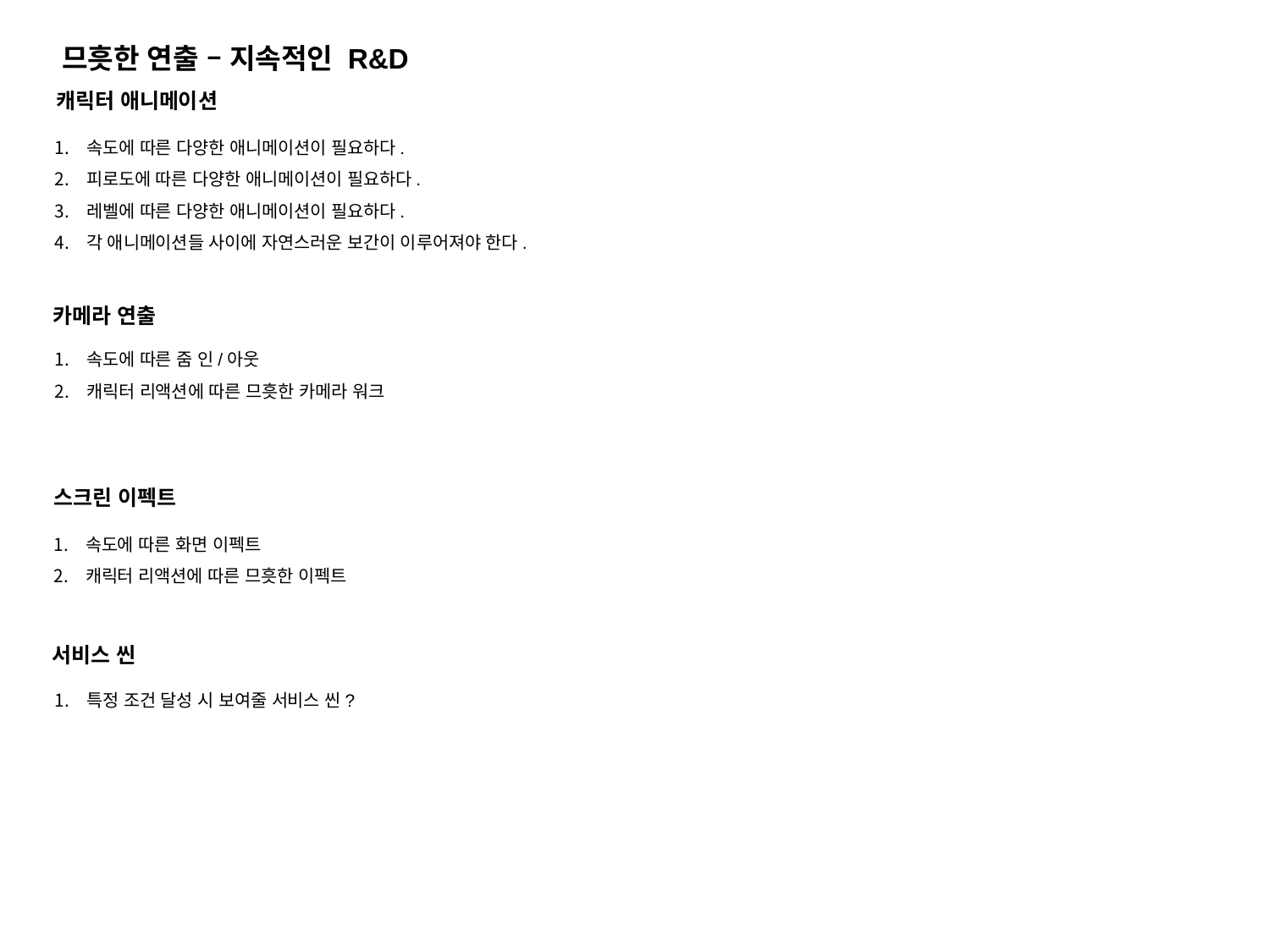

므흣한 연출 – 지속적인 R&D
캐릭터 애니메이션
속도에 따른 다양한 애니메이션이 필요하다.
피로도에 따른 다양한 애니메이션이 필요하다.
레벨에 따른 다양한 애니메이션이 필요하다.
각 애니메이션들 사이에 자연스러운 보간이 이루어져야 한다.
카메라 연출
속도에 따른 줌 인/아웃
캐릭터 리액션에 따른 므흣한 카메라 워크
스크린 이펙트
속도에 따른 화면 이펙트
캐릭터 리액션에 따른 므흣한 이펙트
서비스 씬
특정 조건 달성 시 보여줄 서비스 씬?